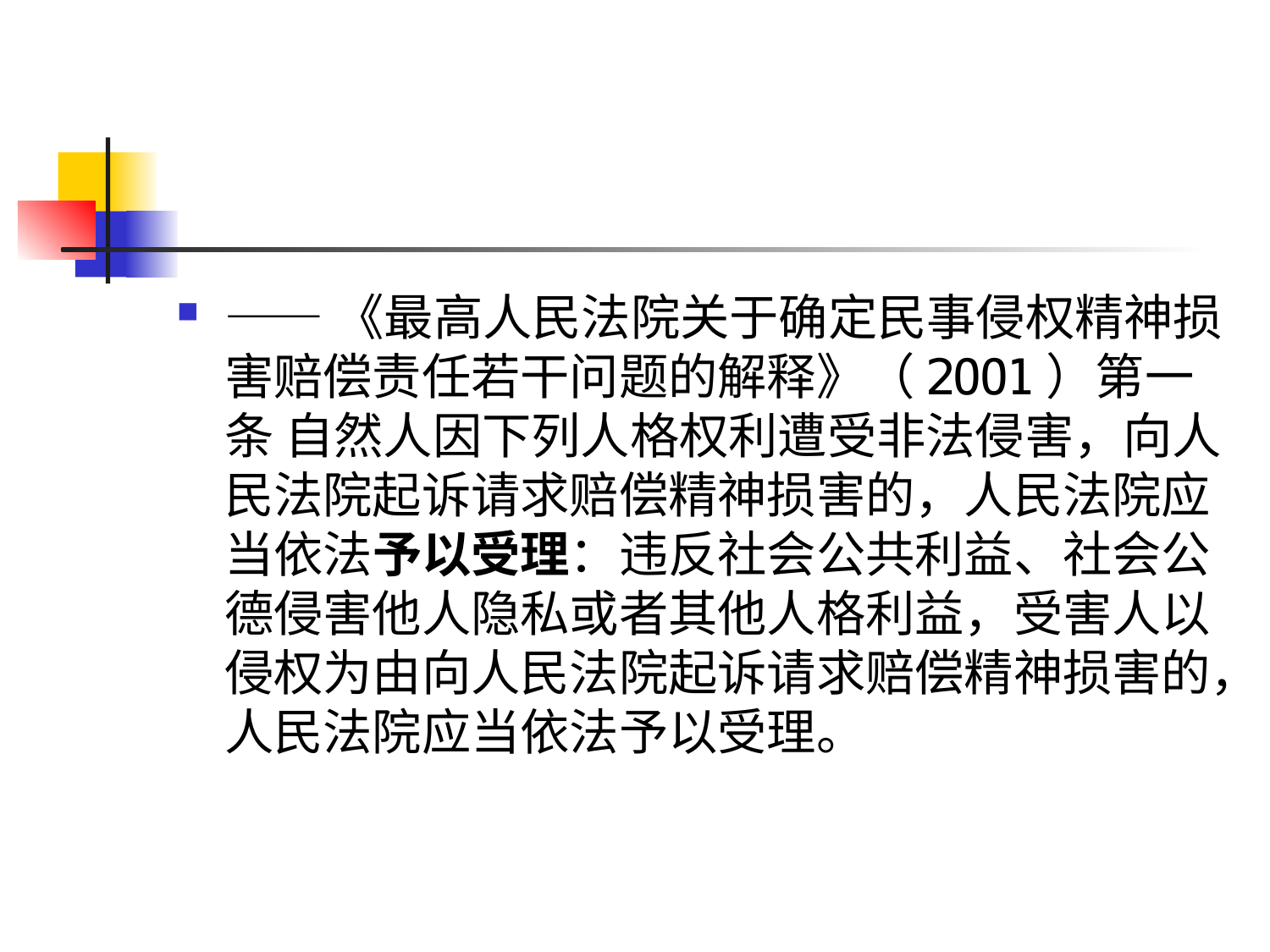

#
——《最高人民法院关于确定民事侵权精神损害赔偿责任若干问题的解释》（2001）第一条 自然人因下列人格权利遭受非法侵害，向人民法院起诉请求赔偿精神损害的，人民法院应当依法予以受理：违反社会公共利益、社会公德侵害他人隐私或者其他人格利益，受害人以侵权为由向人民法院起诉请求赔偿精神损害的，人民法院应当依法予以受理。